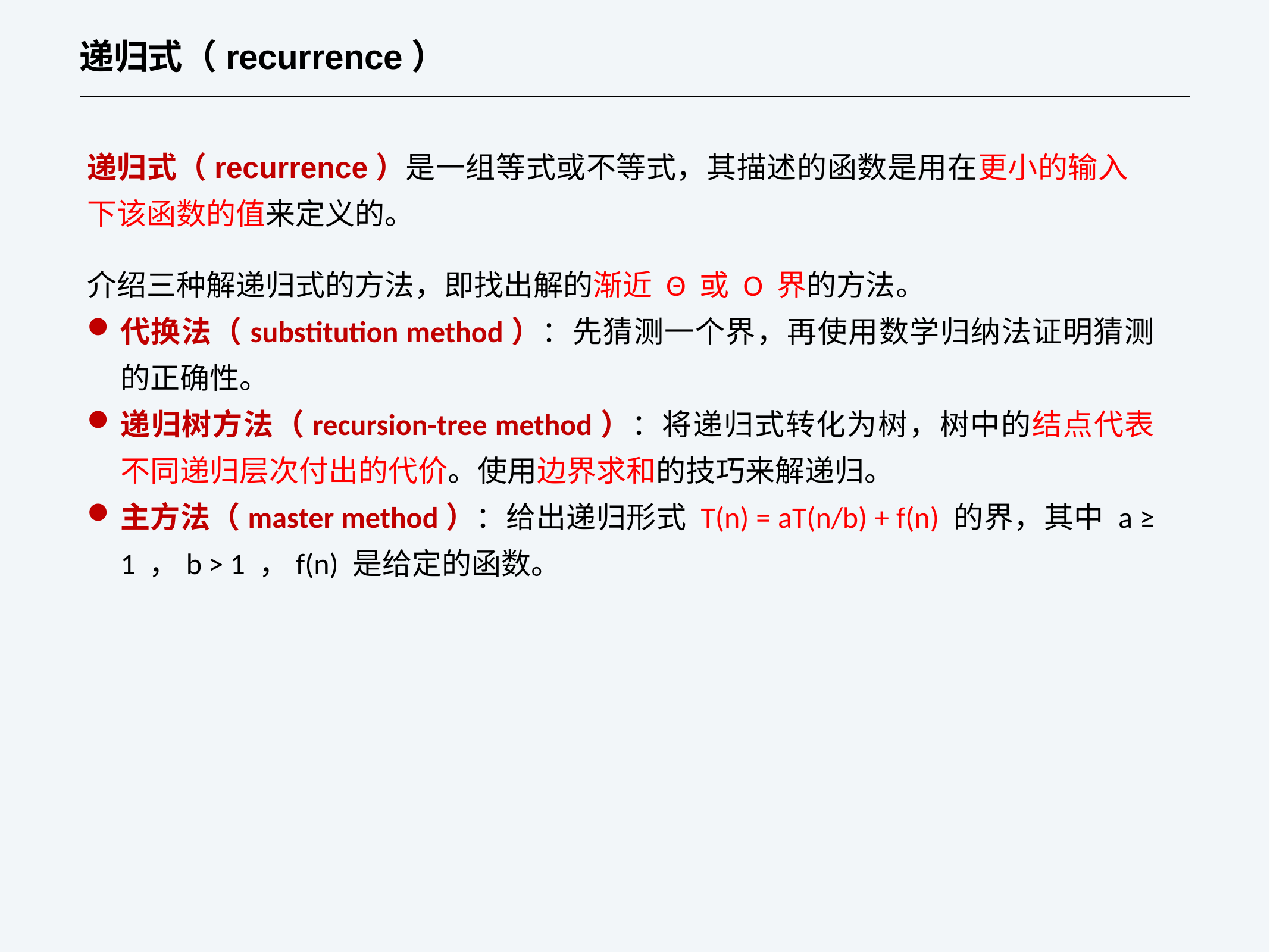

# 递归式（recurrence）

递归式（recurrence）是一组等式或不等式，其描述的函数是用在更小的输入下该函数的值来定义的。
介绍三种解递归式的方法，即找出解的渐近 Θ 或 O 界的方法。
代换法（substitution method）：先猜测一个界，再使用数学归纳法证明猜测的正确性。
递归树方法（recursion-tree method）：将递归式转化为树，树中的结点代表不同递归层次付出的代价。使用边界求和的技巧来解递归。
主方法（master method）：给出递归形式 T(n) = aT(n/b) + f(n) 的界，其中 a ≥ 1 ，b > 1 ，f(n) 是给定的函数。